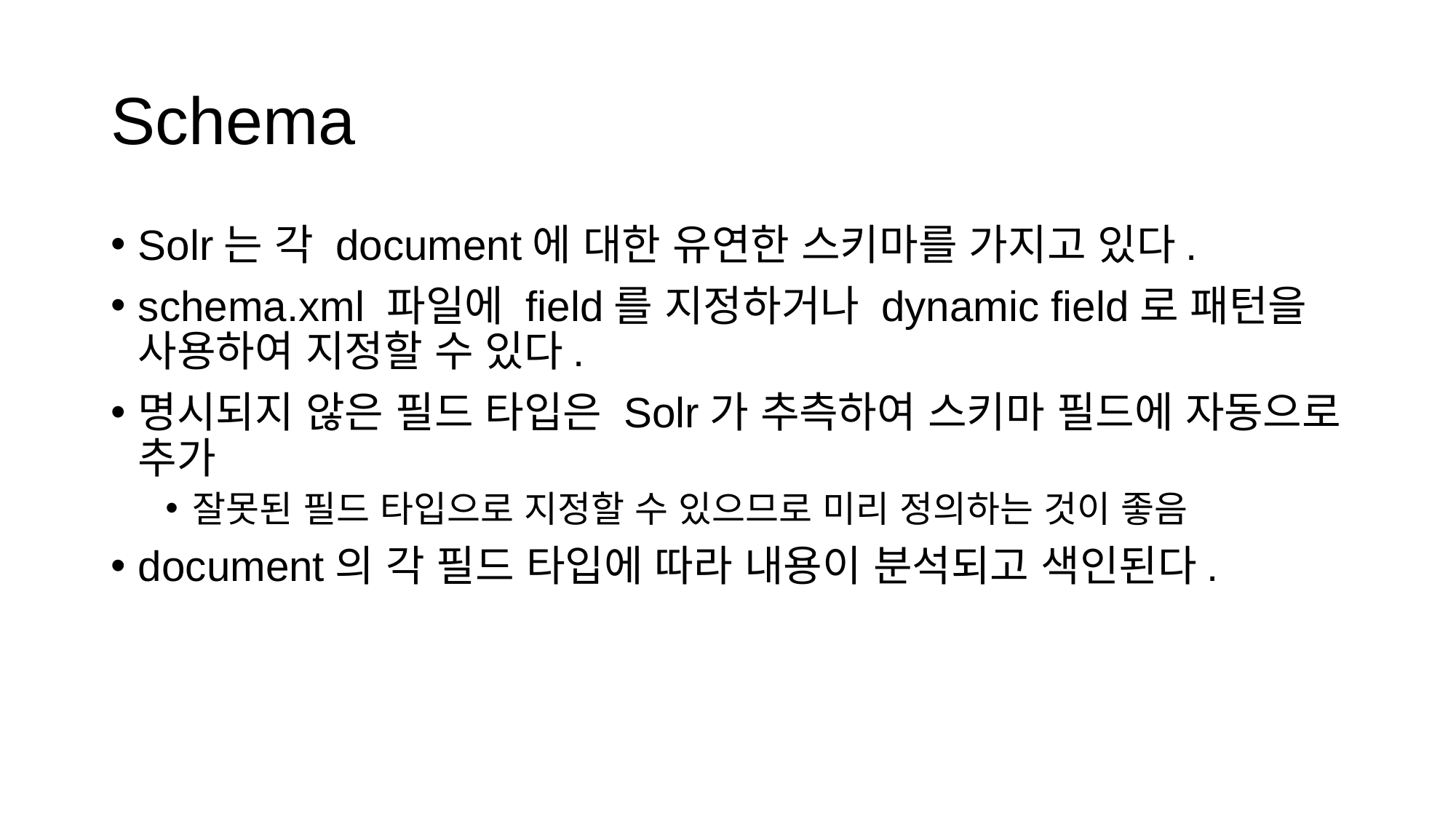

# Schema
Solr는 각 document에 대한 유연한 스키마를 가지고 있다.
schema.xml 파일에 field를 지정하거나 dynamic field로 패턴을 사용하여 지정할 수 있다.
명시되지 않은 필드 타입은 Solr가 추측하여 스키마 필드에 자동으로 추가
잘못된 필드 타입으로 지정할 수 있으므로 미리 정의하는 것이 좋음
document의 각 필드 타입에 따라 내용이 분석되고 색인된다.